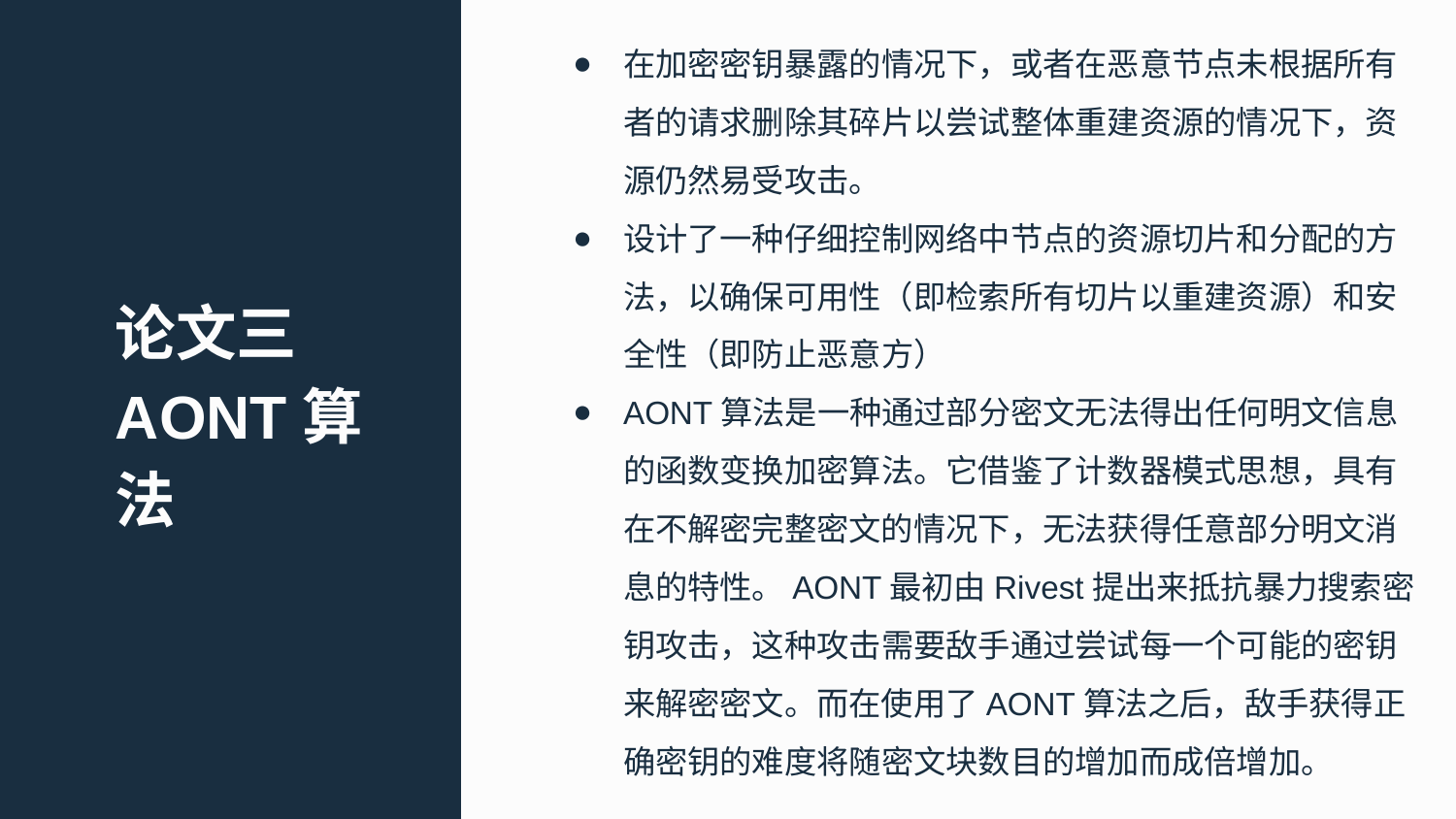

在加密密钥暴露的情况下，或者在恶意节点未根据所有者的请求删除其碎片以尝试整体重建资源的情况下，资源仍然易受攻击。
设计了一种仔细控制网络中节点的资源切片和分配的方法，以确保可用性（即检索所有切片以重建资源）和安全性（即防止恶意方）
AONT算法是一种通过部分密文无法得出任何明文信息的函数变换加密算法。它借鉴了计数器模式思想，具有在不解密完整密文的情况下，无法获得任意部分明文消息的特性。AONT最初由Rivest提出来抵抗暴力搜索密钥攻击，这种攻击需要敌手通过尝试每一个可能的密钥来解密密文。而在使用了AONT算法之后，敌手获得正确密钥的难度将随密文块数目的增加而成倍增加。
# 论文三 AONT算法